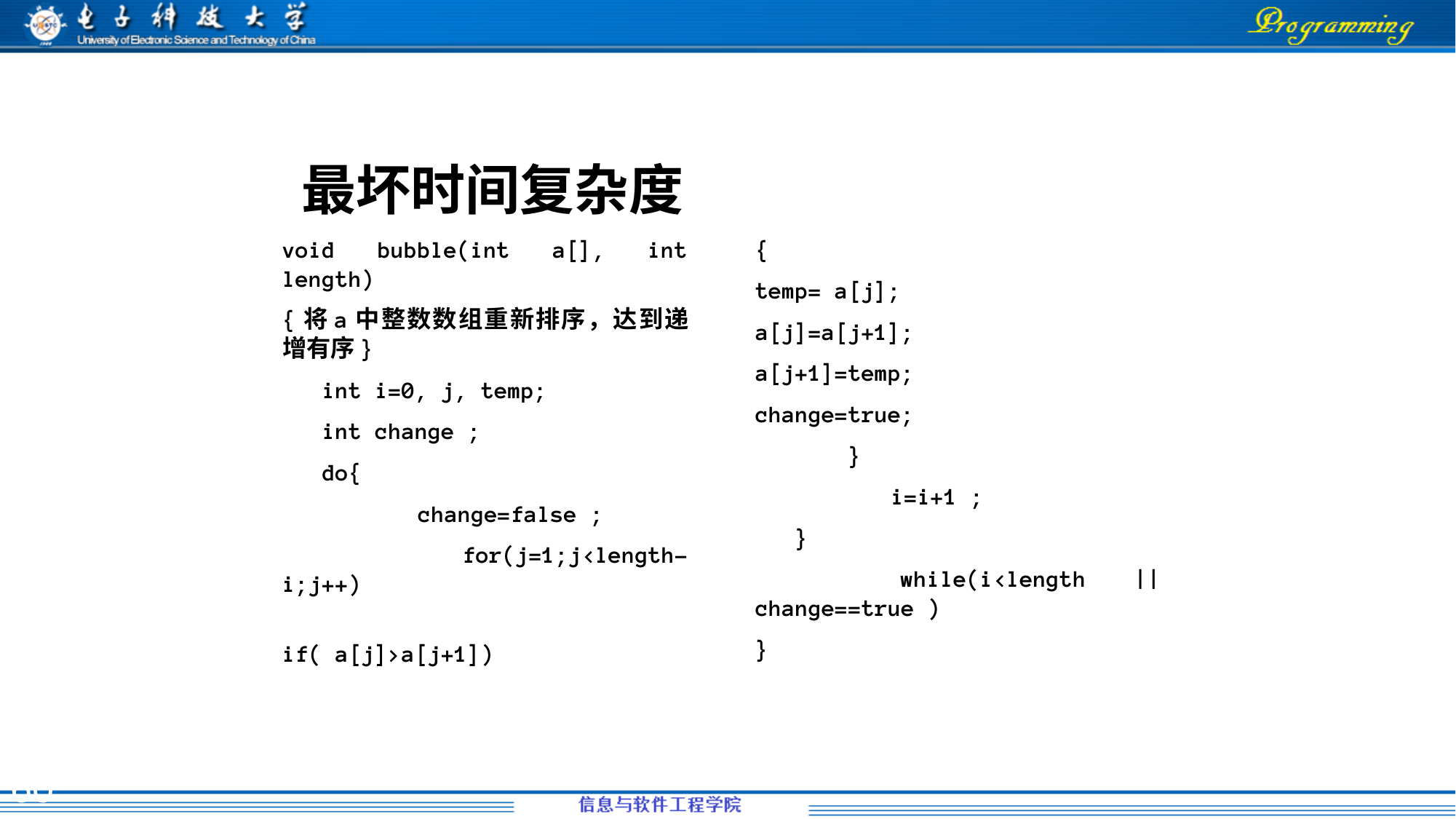

最坏时间复杂度
void bubble(int a[], int length)
{将a中整数数组重新排序，达到递增有序}
   int i=0, j, temp;
   int change ;
   do{
	  change=false ;
	  for(j=1;j<length-i;j++)
	  	if( a[j]>a[j+1])

{
temp= a[j];
a[j]=a[j+1];
a[j+1]=temp;
change=true;
       }
	  i=i+1 ;
   }
   while(i<length || change==true )
}
60